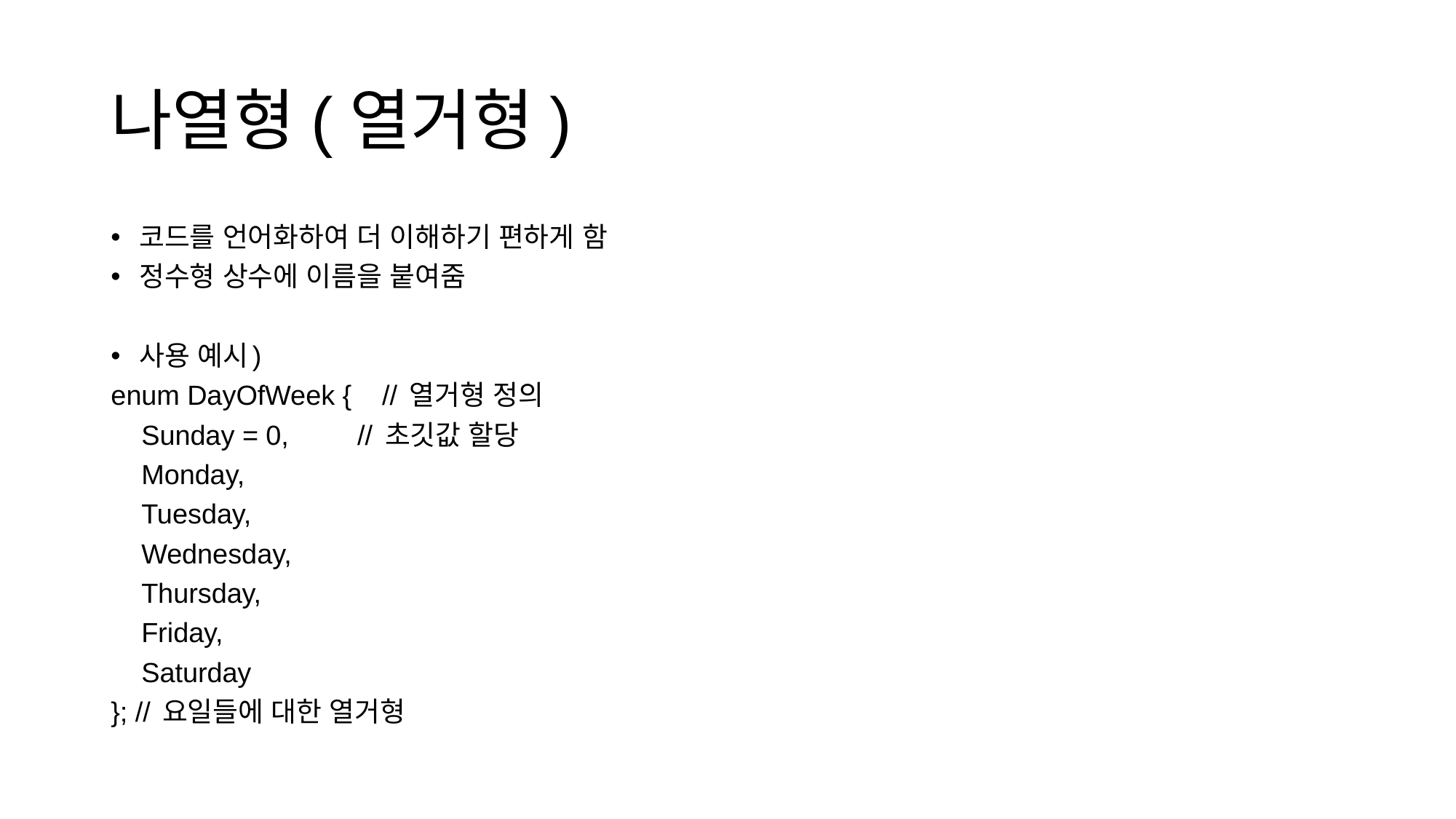

# 나열형(열거형)
코드를 언어화하여 더 이해하기 편하게 함
정수형 상수에 이름을 붙여줌

사용 예시)
enum DayOfWeek {    // 열거형 정의
    Sunday = 0,         // 초깃값 할당
    Monday,
    Tuesday,
    Wednesday,
    Thursday,
    Friday,
    Saturday
}; // 요일들에 대한 열거형